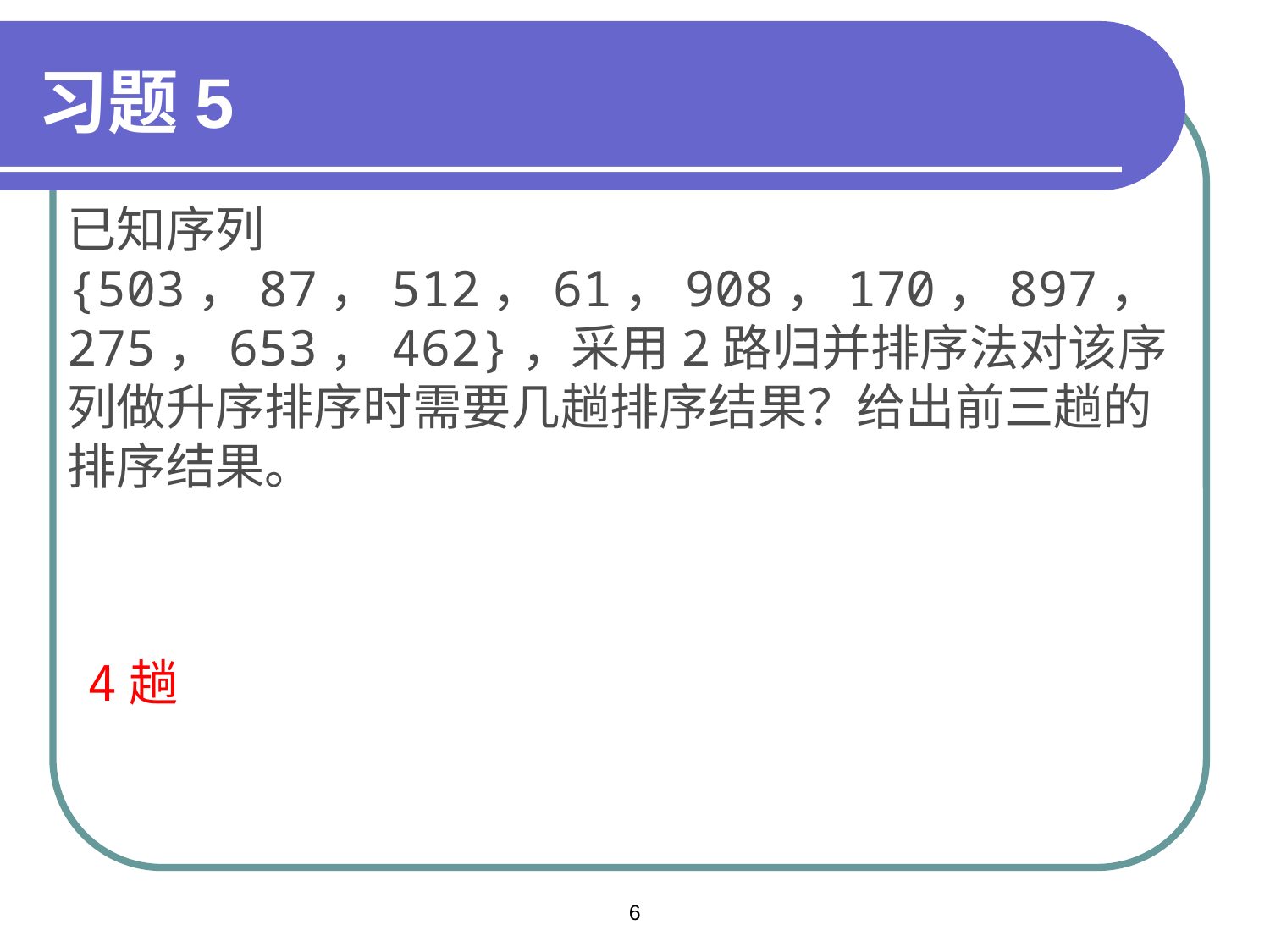

习题5
已知序列{503，87，512，61，908，170，897，275，653，462}，采用2路归并排序法对该序列做升序排序时需要几趟排序结果？给出前三趟的排序结果。
4趟
6